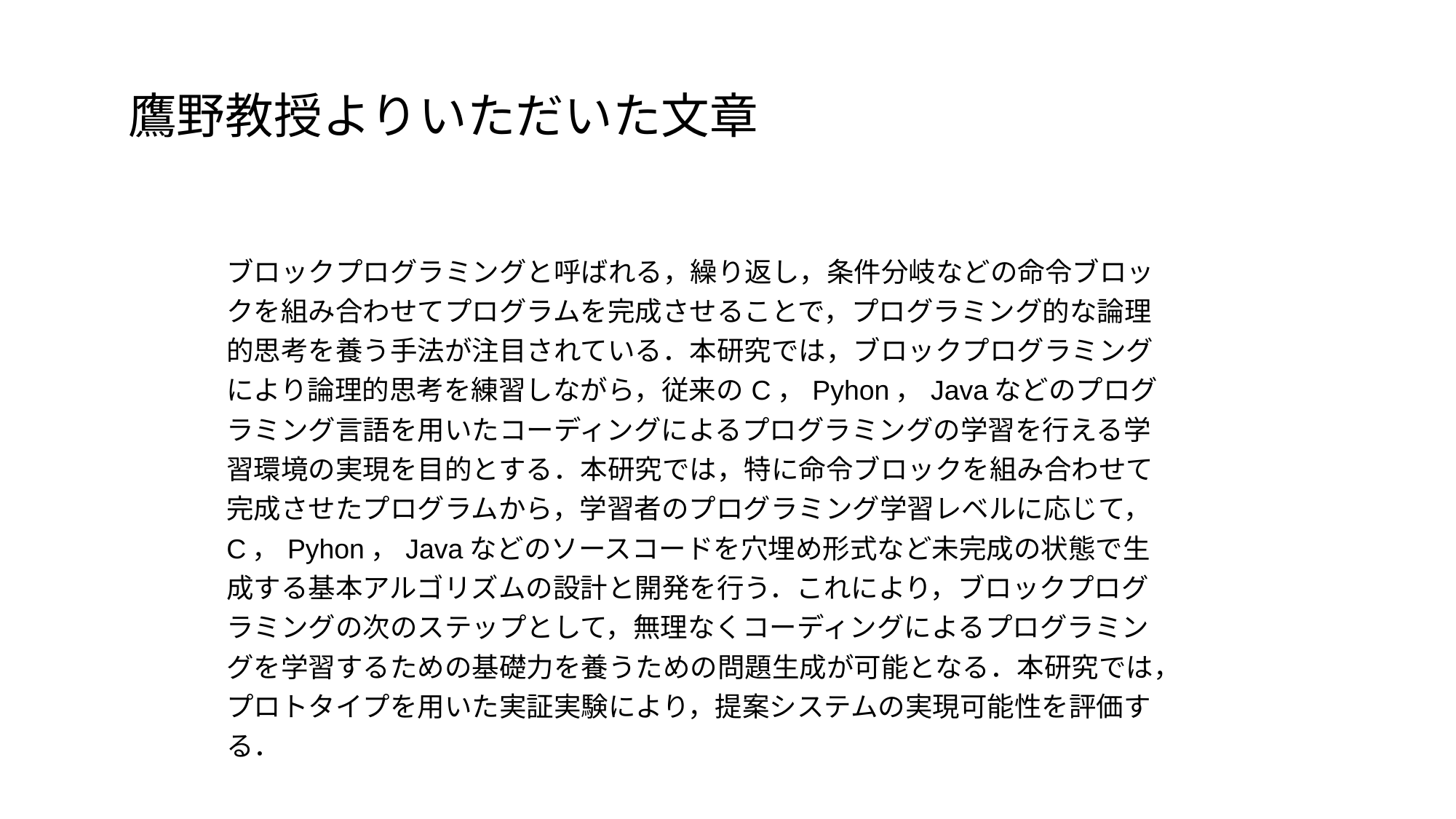

鷹野教授よりいただいた文章
| ブロックプログラミングと呼ばれる，繰り返し，条件分岐などの命令ブロックを組み合わせてプログラムを完成させることで，プログラミング的な論理的思考を養う手法が注目されている．本研究では，ブロックプログラミングにより論理的思考を練習しながら，従来のC，Pyhon，Javaなどのプログラミング言語を用いたコーディングによるプログラミングの学習を行える学習環境の実現を目的とする．本研究では，特に命令ブロックを組み合わせて完成させたプログラムから，学習者のプログラミング学習レベルに応じて，C，Pyhon，Javaなどのソースコードを穴埋め形式など未完成の状態で生成する基本アルゴリズムの設計と開発を行う．これにより，ブロックプログラミングの次のステップとして，無理なくコーディングによるプログラミングを学習するための基礎力を養うための問題生成が可能となる．本研究では，プロトタイプを用いた実証実験により，提案システムの実現可能性を評価する． |
| --- |